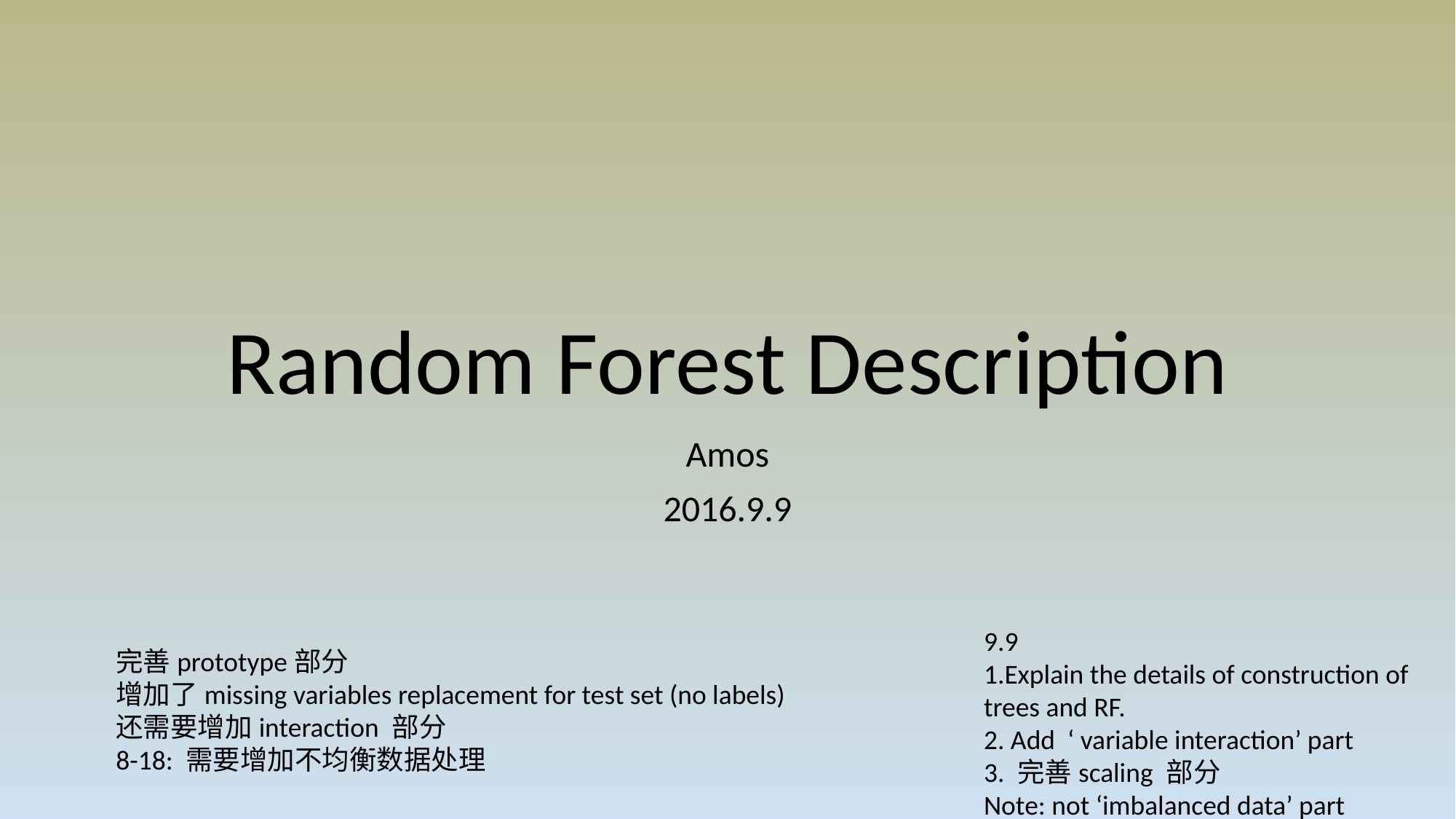

# Random Forest Description
Amos
2016.9.9
9.9
1.Explain the details of construction of trees and RF.
2. Add  ‘ variable interaction’ part
3. 完善scaling 部分
Note: not ‘imbalanced data’ part
完善prototype部分
增加了missing variables replacement for test set (no labels)
还需要增加interaction 部分
8-18: 需要增加不均衡数据处理